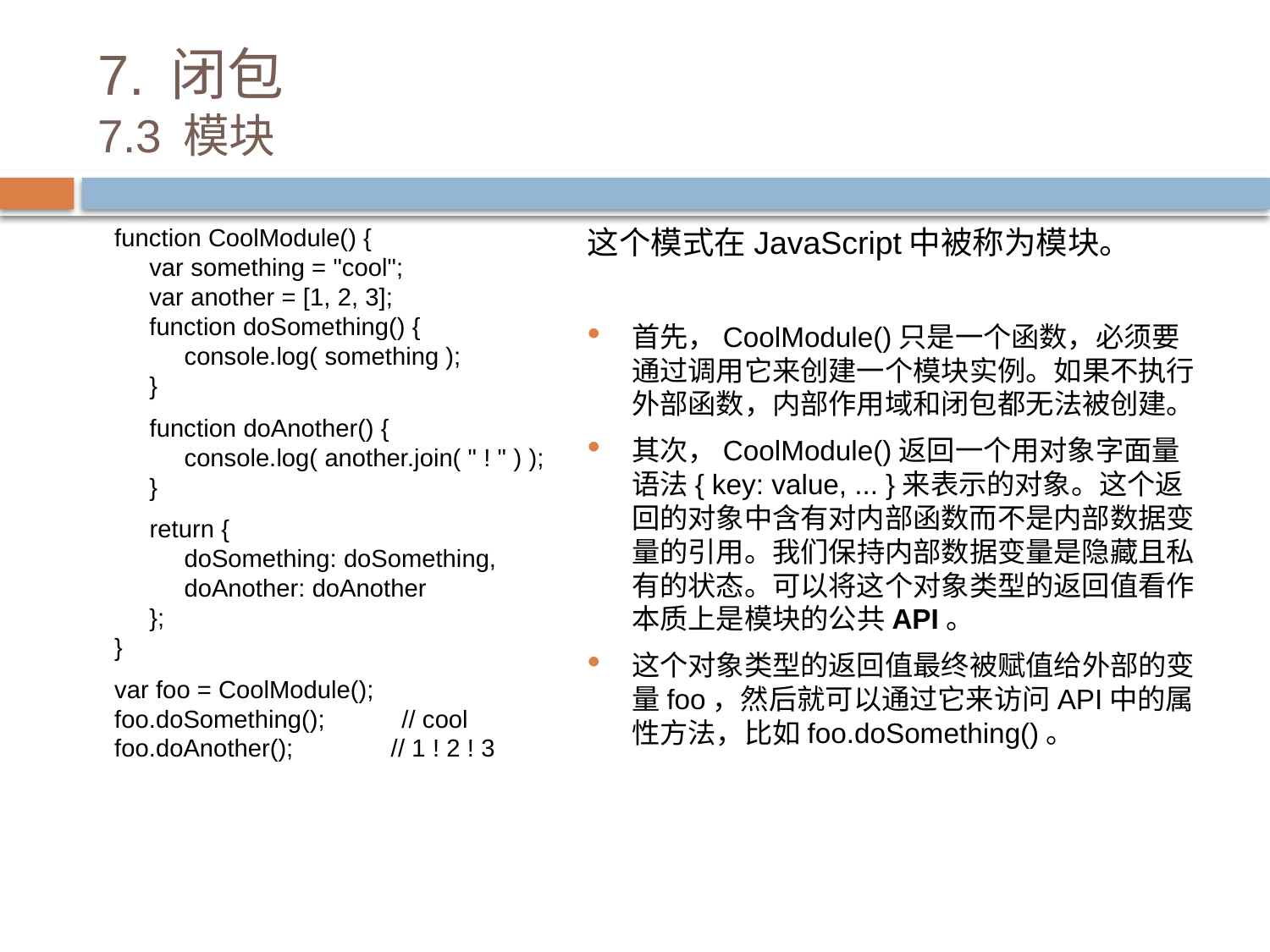

# 7. 闭包 7.3 模块
function CoolModule() {
     var something = "cool";
     var another = [1, 2, 3];
     function doSomething() {
          console.log( something );
     }
     function doAnother() {
          console.log( another.join( " ! " ) );
     }
     return {
          doSomething: doSomething,
          doAnother: doAnother
     };
}
var foo = CoolModule();
foo.doSomething();           // cool
foo.doAnother();              // 1 ! 2 ! 3
这个模式在JavaScript中被称为模块。

首先，CoolModule()只是一个函数，必须要通过调用它来创建一个模块实例。如果不执行外部函数，内部作用域和闭包都无法被创建。
其次，CoolModule()返回一个用对象字面量语法{ key: value, ... }来表示的对象。这个返回的对象中含有对内部函数而不是内部数据变量的引用。我们保持内部数据变量是隐藏且私有的状态。可以将这个对象类型的返回值看作本质上是模块的公共API。
这个对象类型的返回值最终被赋值给外部的变量foo，然后就可以通过它来访问API中的属性方法，比如foo.doSomething()。